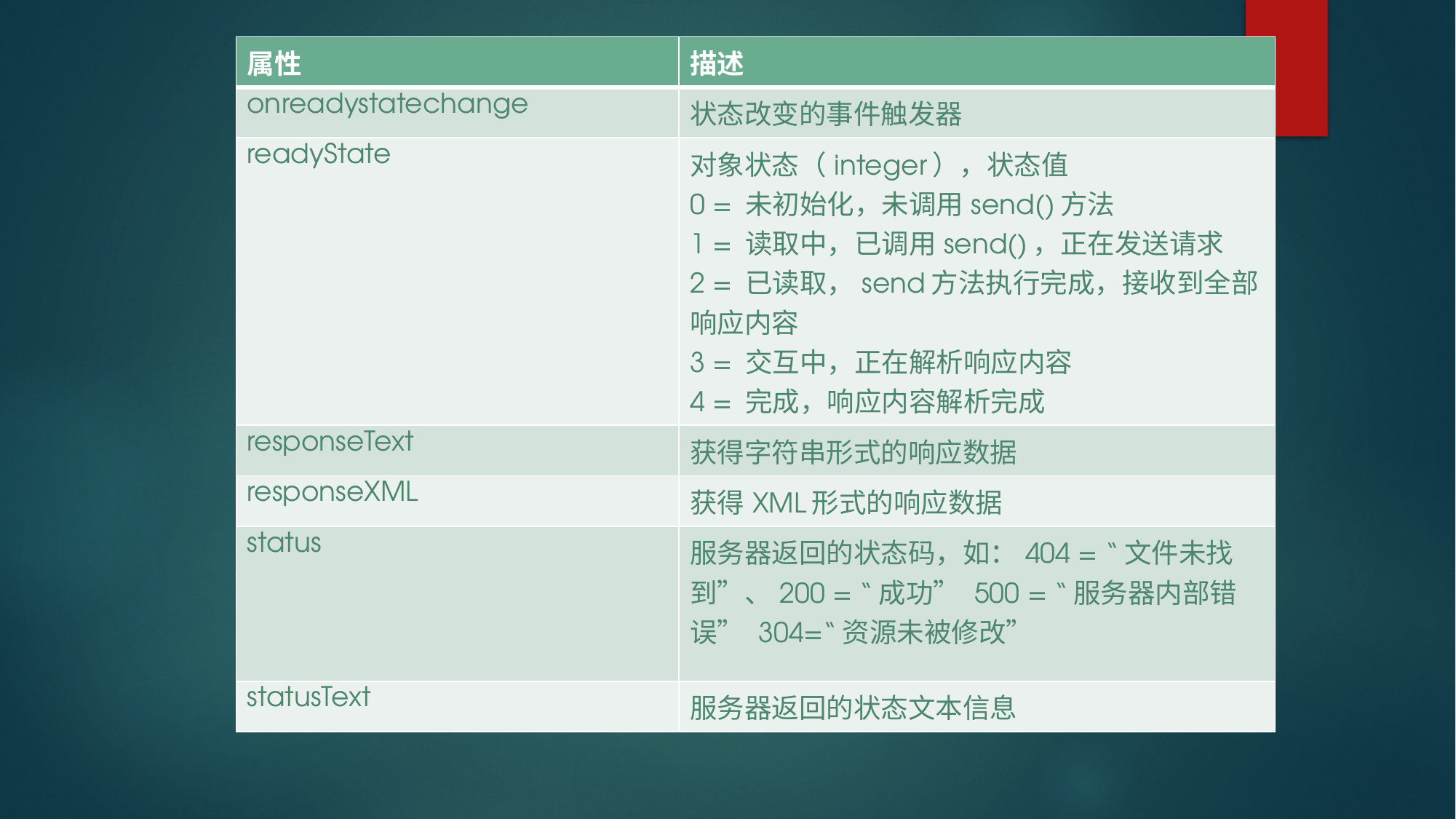

| 属性 | 描述 |
| --- | --- |
| onreadystatechange | 状态改变的事件触发器 |
| readyState | 对象状态（integer），状态值 0 = 未初始化，未调用send()方法 1 = 读取中，已调用send()，正在发送请求 2 = 已读取，send方法执行完成，接收到全部响应内容 3 = 交互中，正在解析响应内容 4 = 完成，响应内容解析完成 |
| responseText | 获得字符串形式的响应数据 |
| responseXML | 获得XML形式的响应数据 |
| status | 服务器返回的状态码，如：404 = “文件未找到”、200 = “成功” 500 = “服务器内部错误” 304=“资源未被修改” |
| statusText | 服务器返回的状态文本信息 |